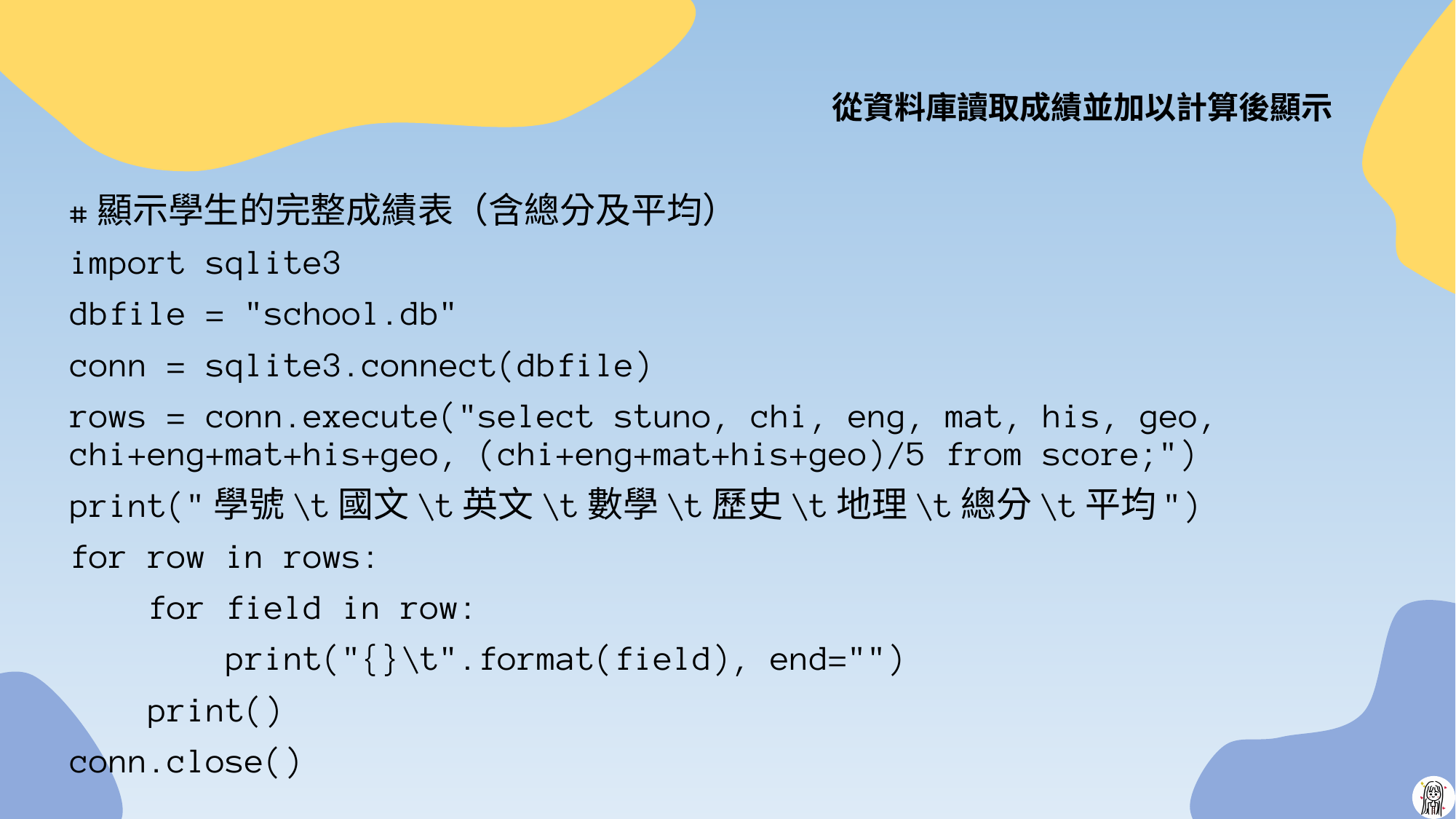

# 從資料庫讀取成績並加以計算後顯示
#顯示學生的完整成績表（含總分及平均）
import sqlite3
dbfile = "school.db"
conn = sqlite3.connect(dbfile)
rows = conn.execute("select stuno, chi, eng, mat, his, geo, chi+eng+mat+his+geo, (chi+eng+mat+his+geo)/5 from score;")
print("學號\t國文\t英文\t數學\t歷史\t地理\t總分\t平均")
for row in rows:
    for field in row:
        print("{}\t".format(field), end="")
    print()
conn.close()
21